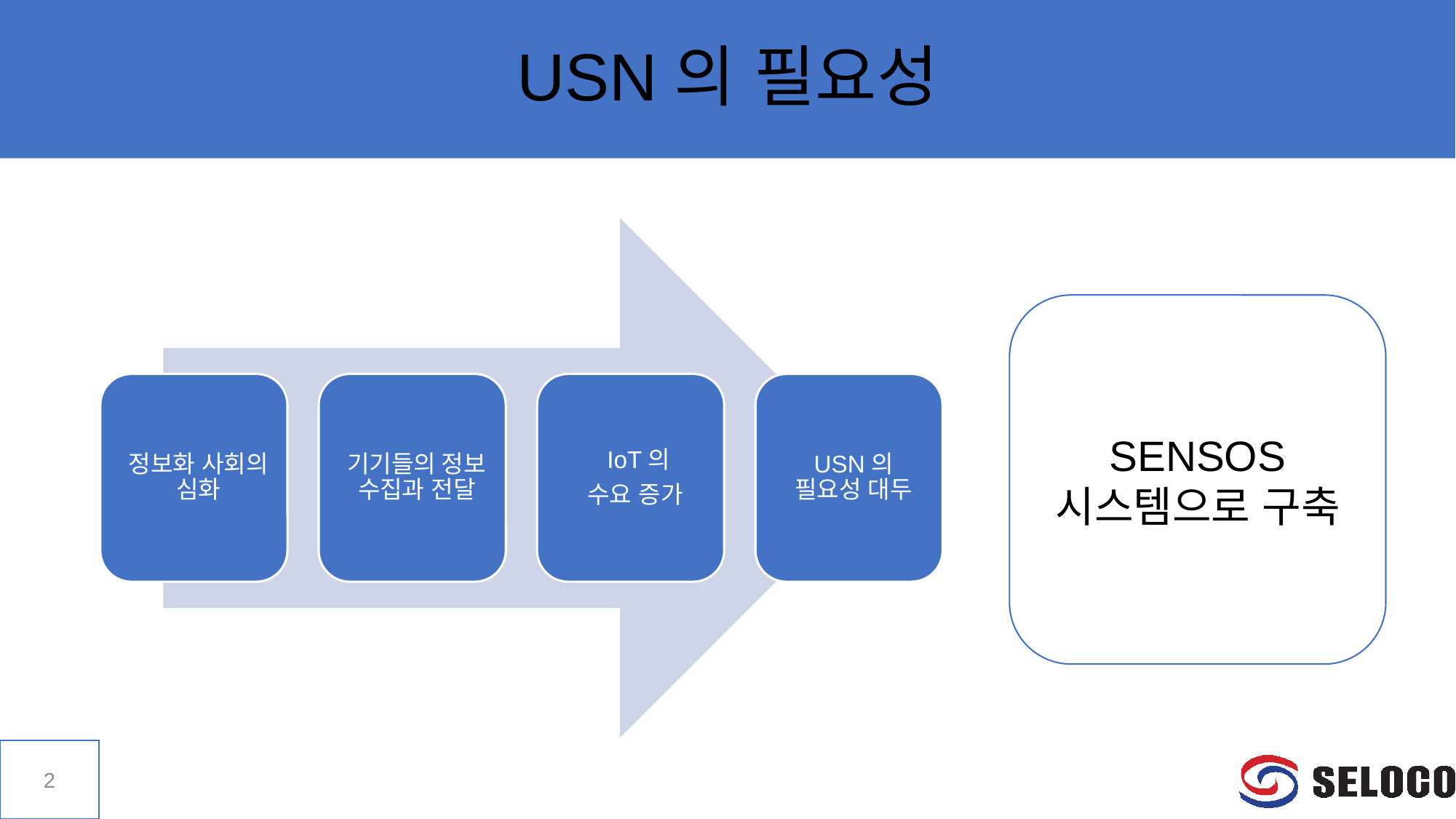

# USN의 필요성
정보화 사회의 심화
기기들의 정보 수집과 전달
 IoT의
수요 증가
USN의 필요성 대두
SENSOS
시스템으로 구축
2